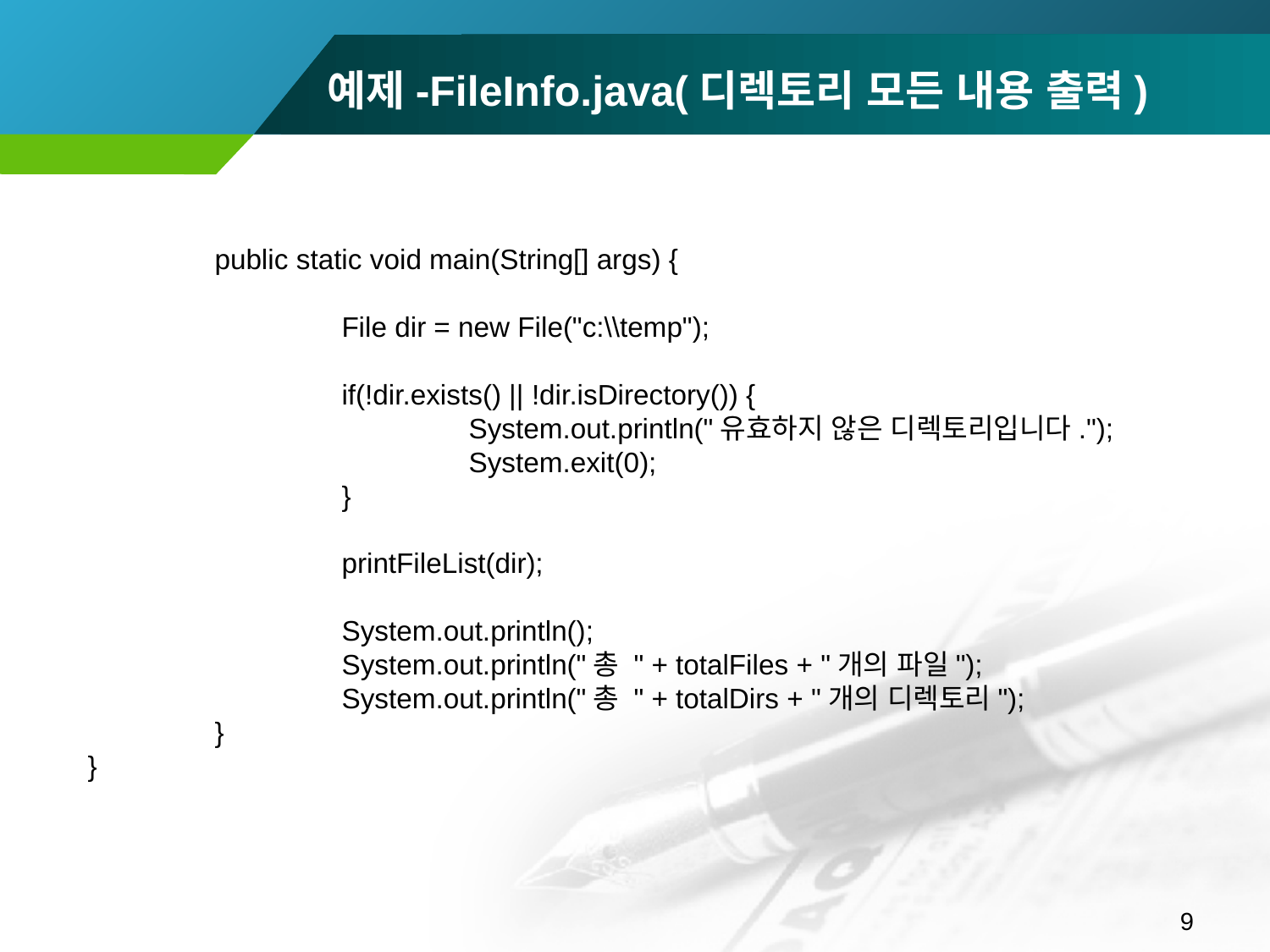

예제-FileInfo.java(디렉토리 모든 내용 출력)
	public static void main(String[] args) {

		File dir = new File("c:\\temp");

		if(!dir.exists() || !dir.isDirectory()) {
			System.out.println("유효하지 않은 디렉토리입니다.");
			System.exit(0);
		}

		printFileList(dir);

		System.out.println();
		System.out.println("총 " + totalFiles + "개의 파일");
		System.out.println("총 " + totalDirs + "개의 디렉토리");
	}
}

9